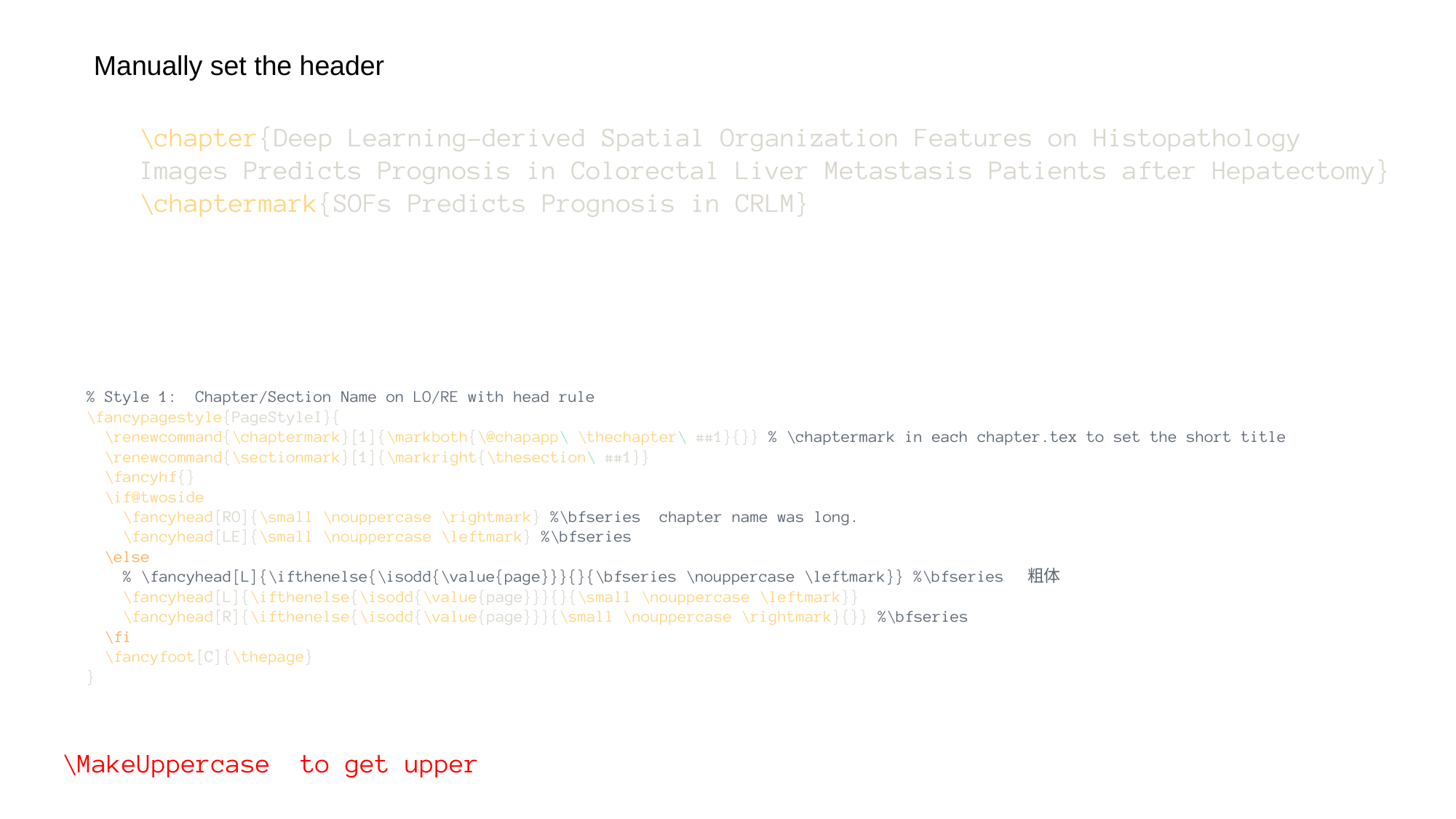

Manually set the header
\chapter{Deep Learning-derived Spatial Organization Features on Histopathology Images Predicts Prognosis in Colorectal Liver Metastasis Patients after Hepatectomy}
\chaptermark{SOFs Predicts Prognosis in CRLM}

% Style 1:  Chapter/Section Name on LO/RE with head rule
\fancypagestyle{PageStyleI}{
  \renewcommand{\chaptermark}[1]{\markboth{\@chapapp\ \thechapter\ ##1}{}} % \chaptermark in each chapter.tex to set the short title
  \renewcommand{\sectionmark}[1]{\markright{\thesection\ ##1}}
  \fancyhf{}
  \if@twoside
    \fancyhead[RO]{\small \nouppercase \rightmark} %\bfseries  chapter name was long.
    \fancyhead[LE]{\small \nouppercase \leftmark} %\bfseries
  \else
    % \fancyhead[L]{\ifthenelse{\isodd{\value{page}}}{}{\bfseries \nouppercase \leftmark}} %\bfseries  粗体
    \fancyhead[L]{\ifthenelse{\isodd{\value{page}}}{}{\small \nouppercase \leftmark}}
    \fancyhead[R]{\ifthenelse{\isodd{\value{page}}}{\small \nouppercase \rightmark}{}} %\bfseries
  \fi
  \fancyfoot[C]{\thepage}
}
\MakeUppercase  to get upper